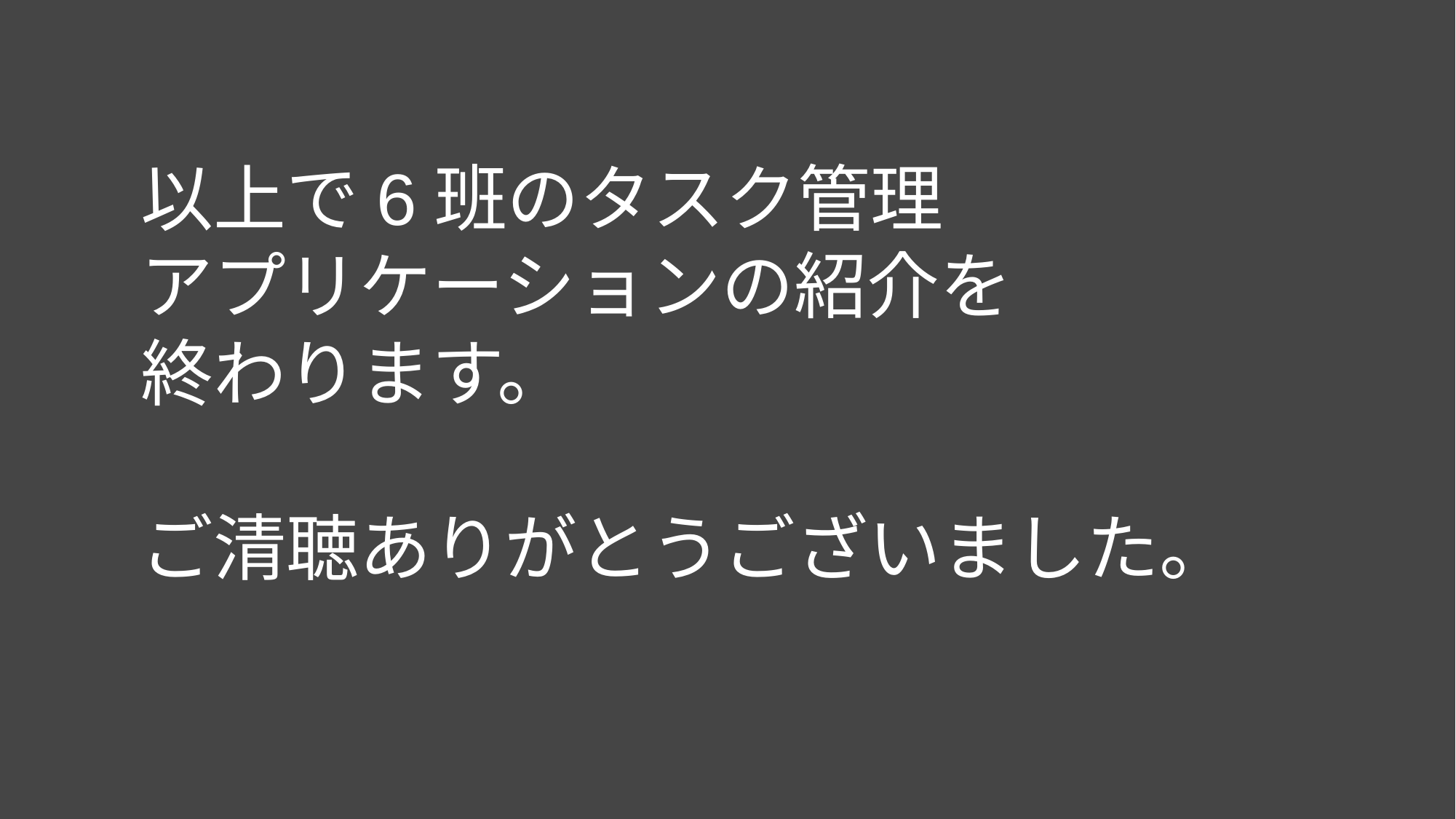

以上で6班のタスク管理
アプリケーションの紹介を
終わります。

ご清聴ありがとうございました。